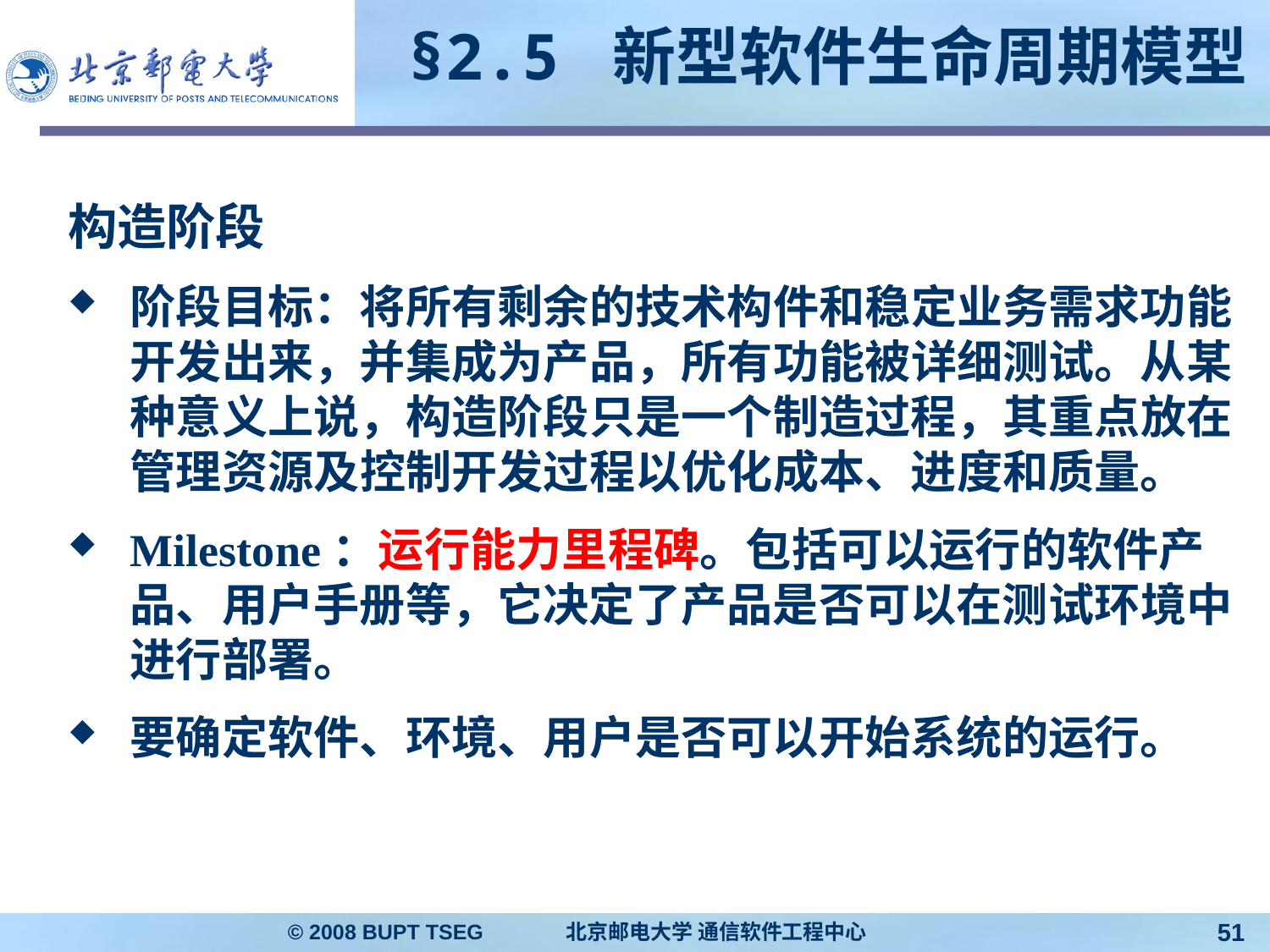

# §2.5 新型软件生命周期模型
构造阶段
阶段目标：将所有剩余的技术构件和稳定业务需求功能开发出来，并集成为产品，所有功能被详细测试。从某种意义上说，构造阶段只是一个制造过程，其重点放在管理资源及控制开发过程以优化成本、进度和质量。
Milestone：运行能力里程碑。包括可以运行的软件产品、用户手册等，它决定了产品是否可以在测试环境中进行部署。
要确定软件、环境、用户是否可以开始系统的运行。
© 2008 BUPT TSEG             北京邮电大学 通信软件工程中心